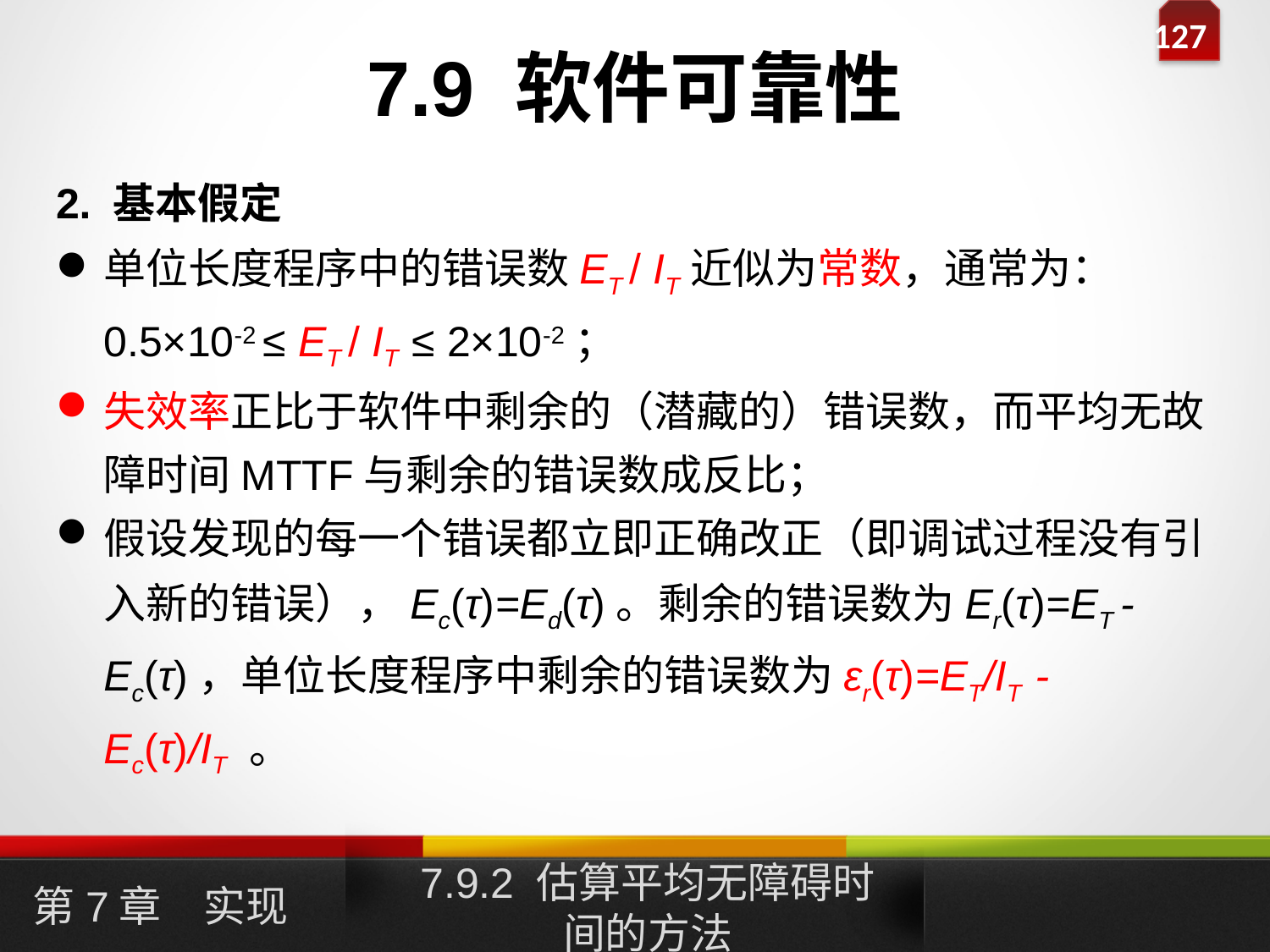

# 7.9 软件可靠性
2. 基本假定
单位长度程序中的错误数ET / IT近似为常数，通常为：0.5×10-2 ≤ ET / IT  ≤ 2×10-2；
失效率正比于软件中剩余的（潜藏的）错误数，而平均无故障时间MTTF与剩余的错误数成反比；
假设发现的每一个错误都立即正确改正（即调试过程没有引入新的错误），Ec(τ)=Ed(τ)。剩余的错误数为Er(τ)=ET -Ec(τ)，单位长度程序中剩余的错误数为εr(τ)=ET/IT  - Ec(τ)/IT 。

第7章　实现
7.9.2 估算平均无障碍时间的方法